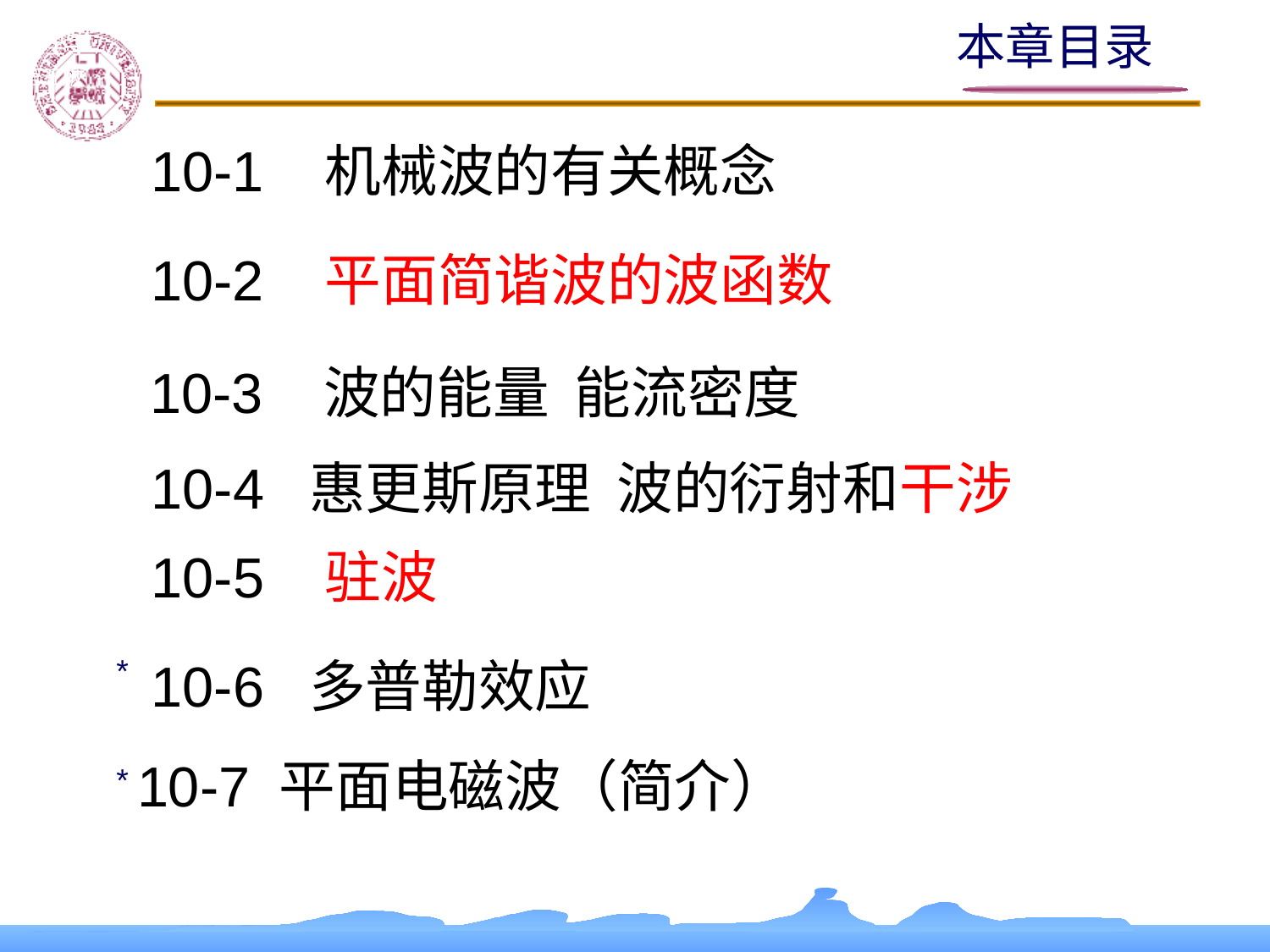

本章目录
物理学
第五版

10-1   机械波的有关概念
10-2   平面简谐波的波函数
10-3   波的能量  能流密度
10-4  惠更斯原理  波的衍射和干涉
10-5   驻波
*
10-6  多普勒效应
10-7 平面电磁波（简介）
*